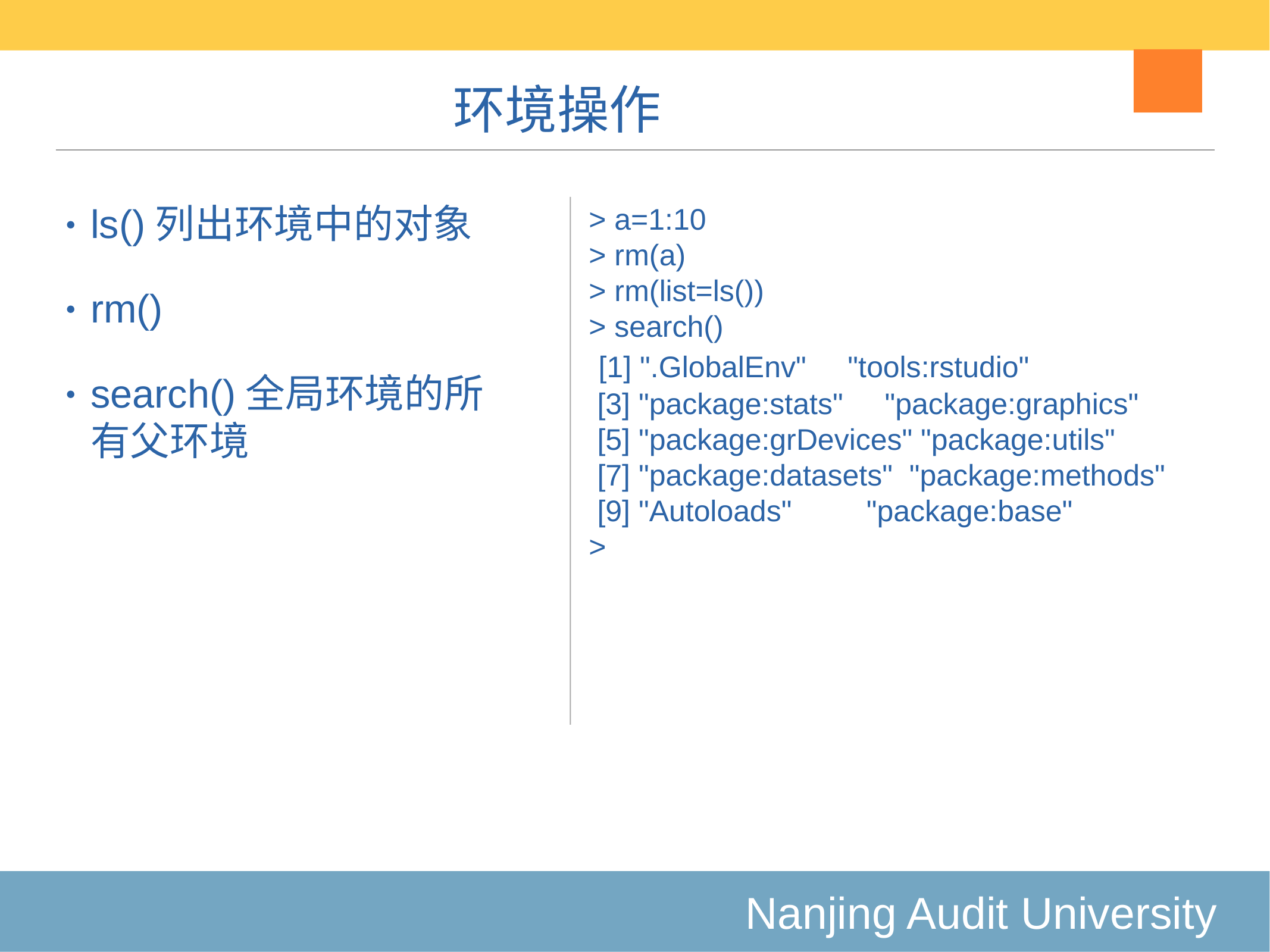

#
环境操作
> a=1:10
> rm(a)
> rm(list=ls())
> search()
 [1] ".GlobalEnv"     "tools:rstudio"
 [3] "package:stats"     "package:graphics"
 [5] "package:grDevices" "package:utils"
 [7] "package:datasets"  "package:methods"
 [9] "Autoloads"         "package:base"
>
ls()列出环境中的对象
rm()
search()全局环境的所有父环境